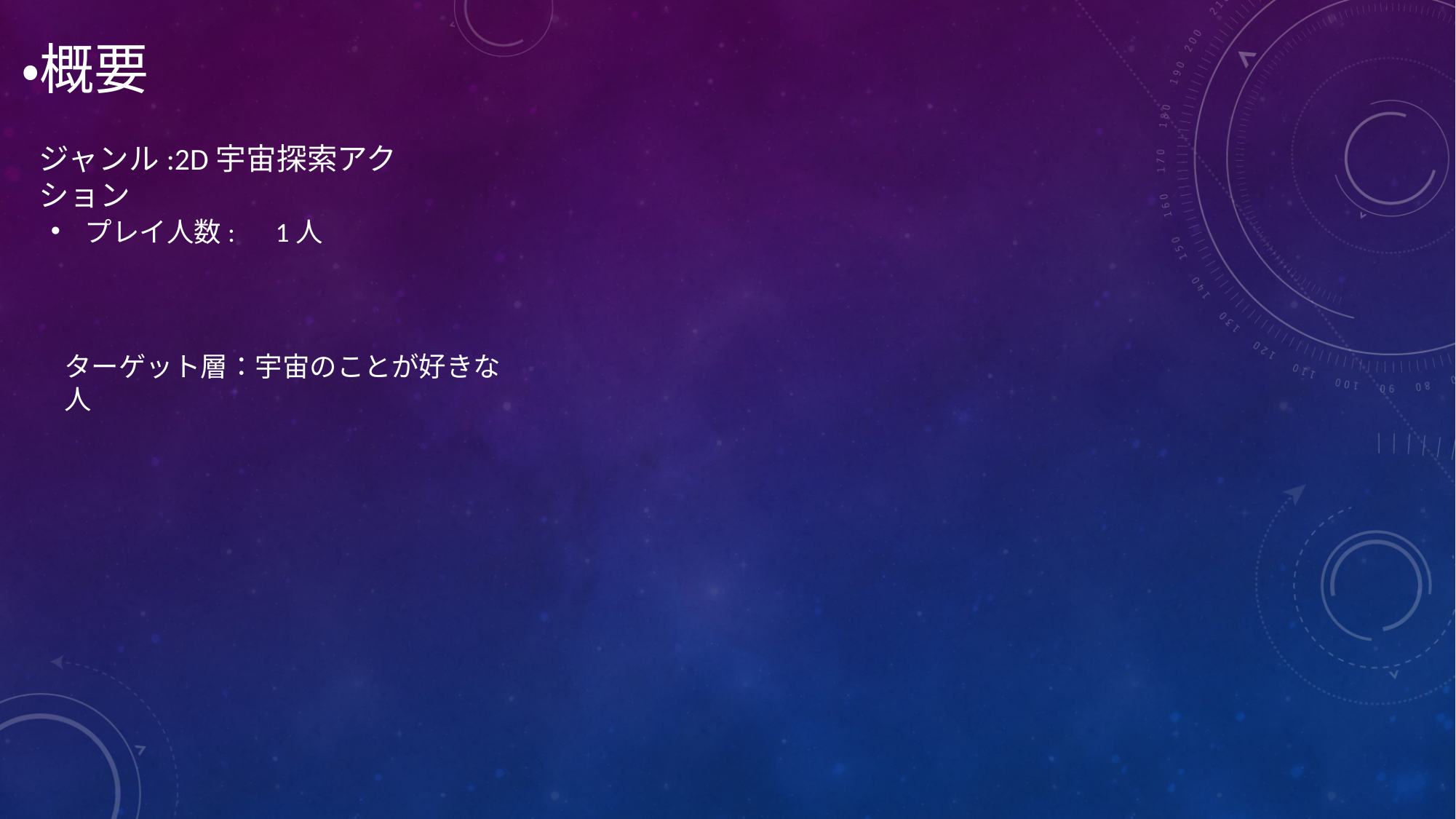

# ・概要
ジャンル:2D宇宙探索アクション
プレイ人数:　1人
ターゲット層：宇宙のことが好きな人